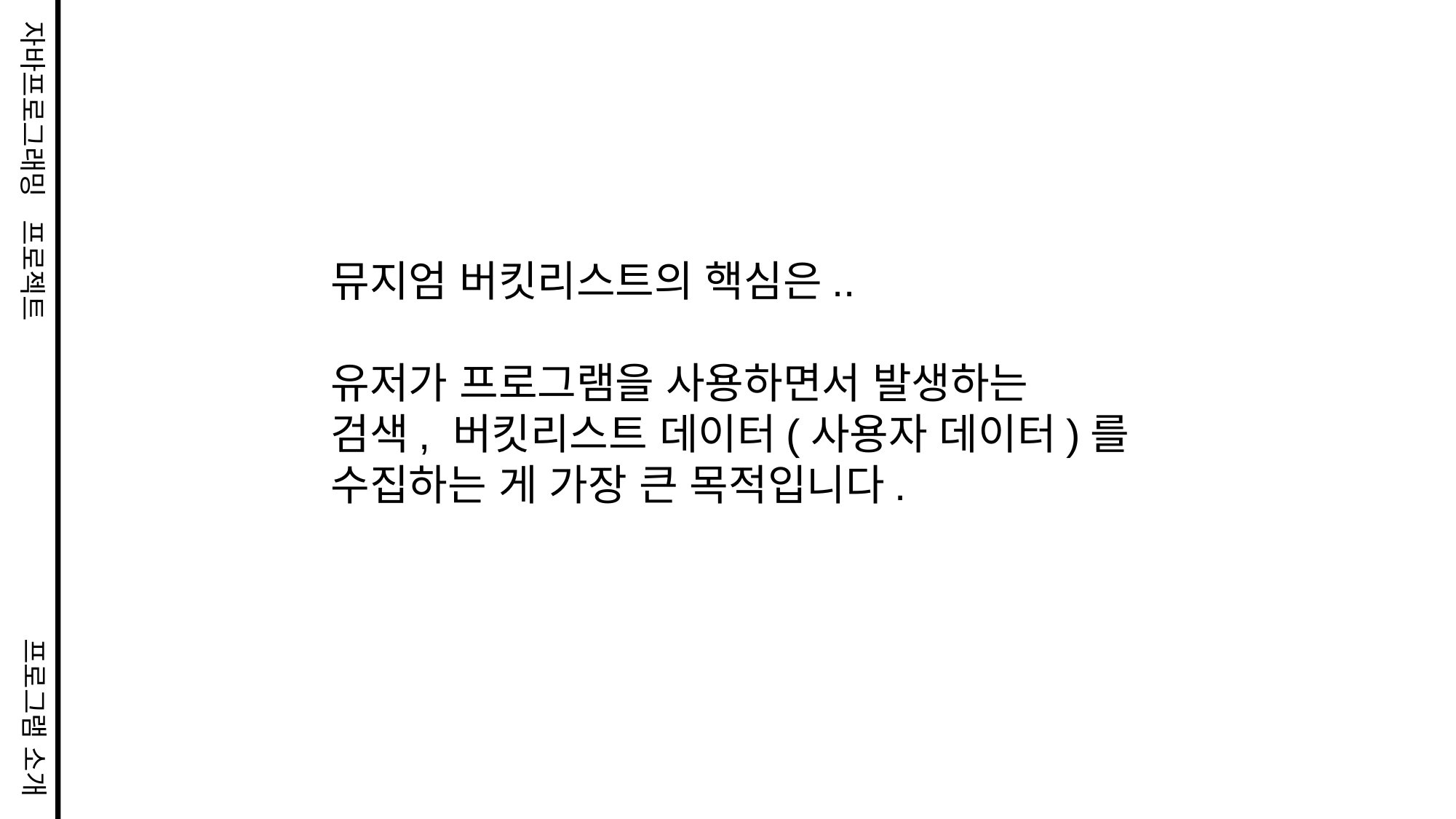

자바프로그래밍   프로젝트
뮤지엄 버킷리스트의 핵심은..

유저가 프로그램을 사용하면서 발생하는
검색, 버킷리스트 데이터(사용자 데이터)를
수집하는 게 가장 큰 목적입니다.
프로그램 소개